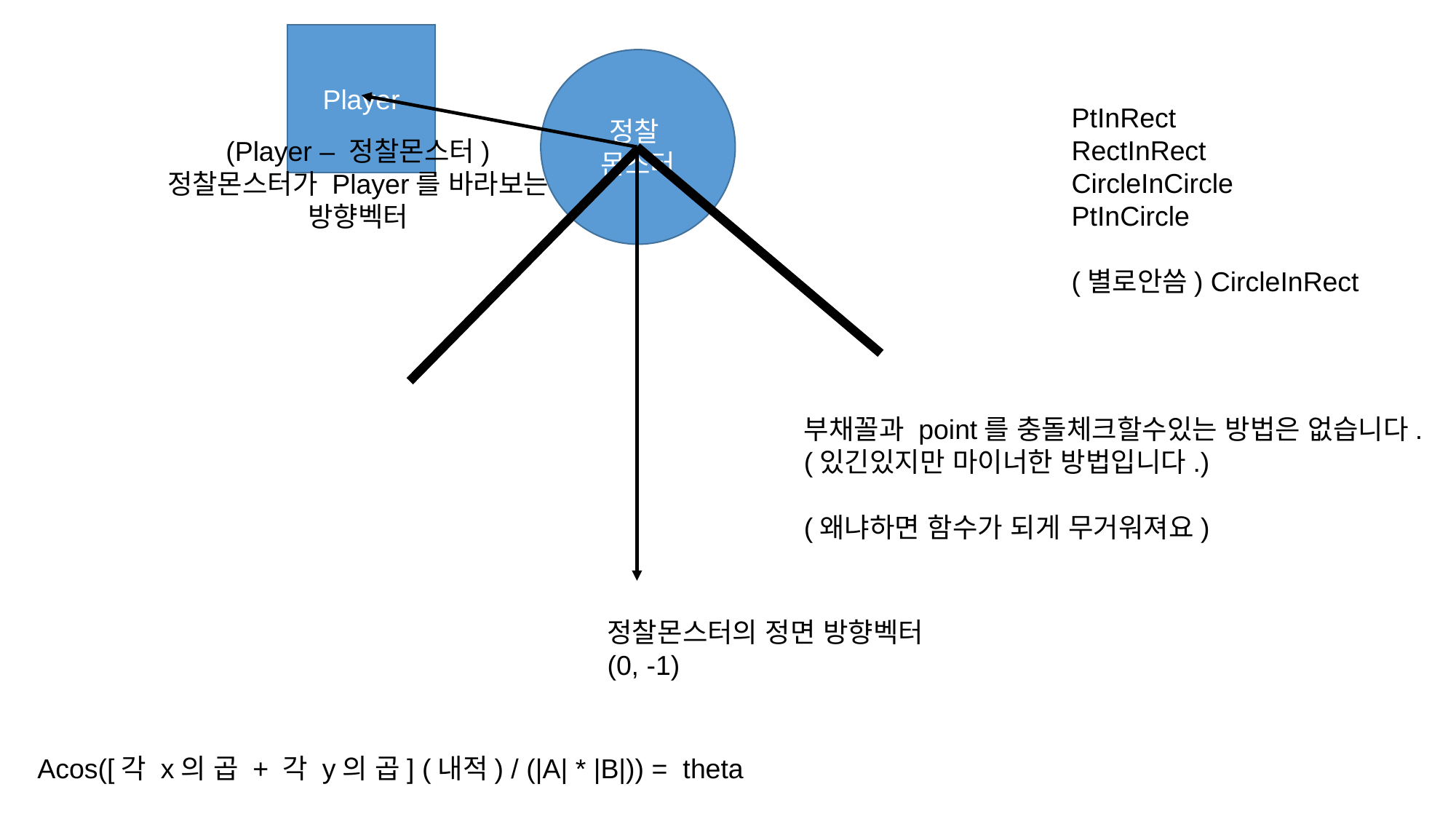

Player
(Player – 정찰몬스터)
정찰몬스터가 Player를 바라보는
방향벡터

정찰
몬스터
PtInRect
RectInRect
CircleInCircle
PtInCircle

(별로안씀) CircleInRect
부채꼴과 point를 충돌체크할수있는 방법은 없습니다.
(있긴있지만 마이너한 방법입니다.)

(왜냐하면 함수가 되게 무거워져요)
정찰몬스터의 정면 방향벡터
(0, -1)
Acos([각 x의 곱 + 각 y의 곱] (내적) / (|A| * |B|)) =  theta